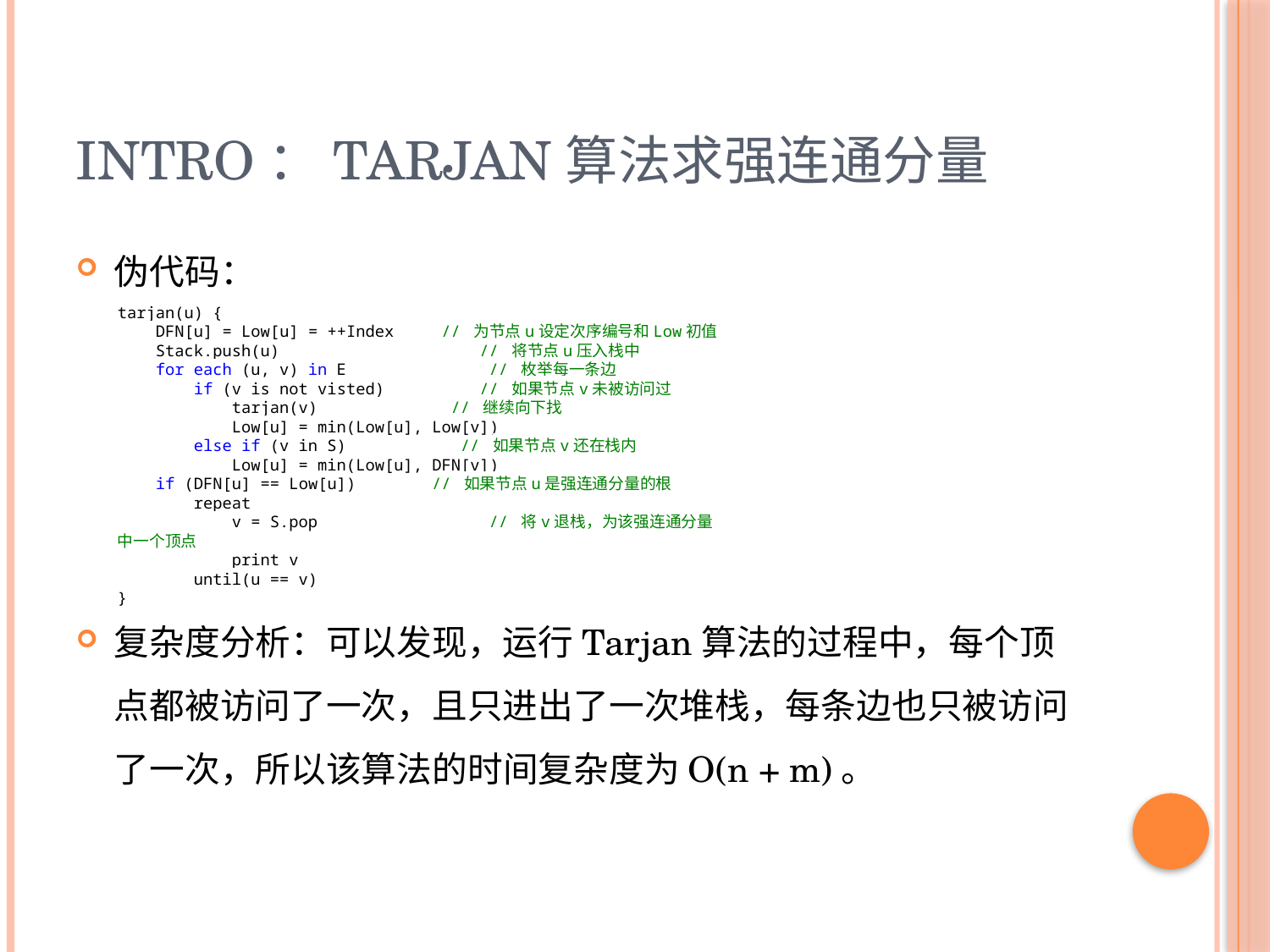

# Intro：Tarjan算法求强连通分量
伪代码：

复杂度分析：可以发现，运行Tarjan算法的过程中，每个顶点都被访问了一次，且只进出了一次堆栈，每条边也只被访问了一次，所以该算法的时间复杂度为O(n + m)。

tarjan(u) {
    DFN[u] = Low[u] = ++Index     // 为节点u设定次序编号和Low初值
    Stack.push(u)                     // 将节点u压入栈中
    for each (u, v) in E               // 枚举每一条边
        if (v is not visted)          // 如果节点v未被访问过
            tarjan(v)              // 继续向下找
            Low[u] = min(Low[u], Low[v])
        else if (v in S)            // 如果节点v还在栈内
            Low[u] = min(Low[u], DFN[v])
    if (DFN[u] == Low[u])        // 如果节点u是强连通分量的根
        repeat
            v = S.pop                  // 将v退栈，为该强连通分量中一个顶点
            print v
        until(u == v)
}